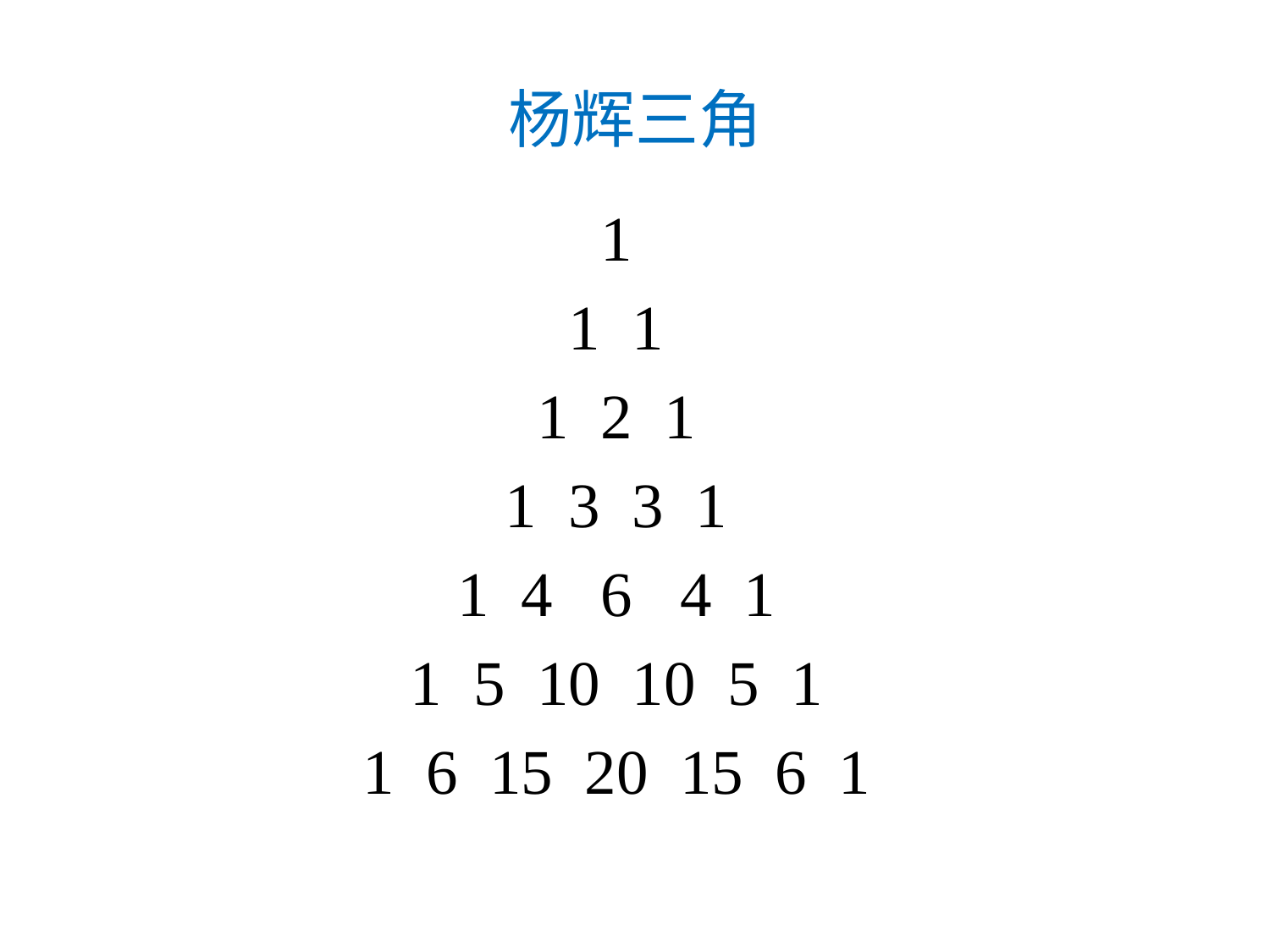

# 杨辉三角
1
1  1
1  2  1
1  3  3  1
1  4   6   4  1
1  5  10  10  5  1
1  6  15  20  15  6  1